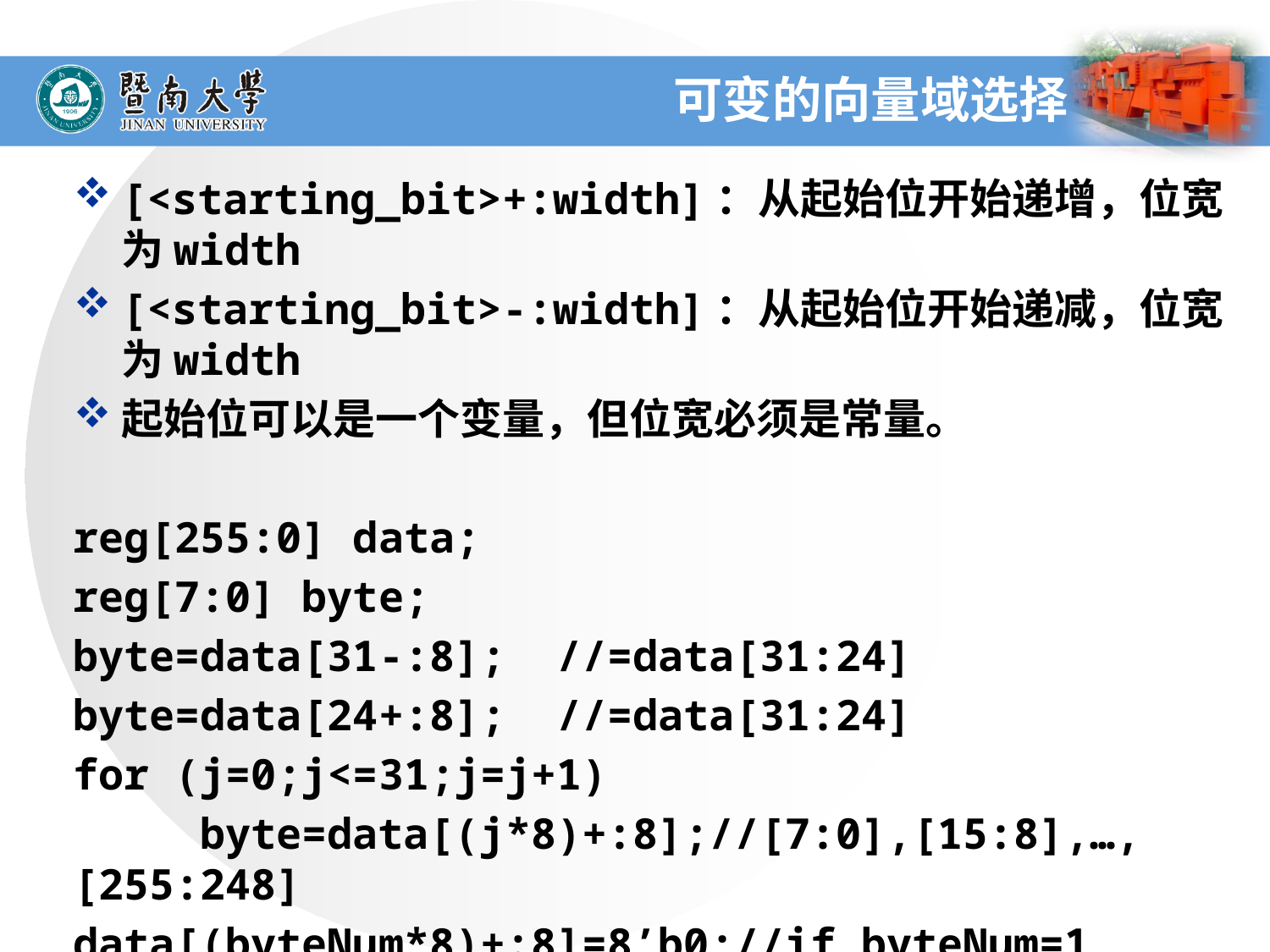

# 可变的向量域选择
[<starting_bit>+:width]：从起始位开始递增，位宽为width
[<starting_bit>-:width]：从起始位开始递减，位宽为width
起始位可以是一个变量，但位宽必须是常量。

reg[255:0] data;
reg[7:0] byte;
byte=data[31-:8];  //=data[31:24]
byte=data[24+:8];  //=data[31:24]
for (j=0;j<=31;j=j+1)
	byte=data[(j*8)+:8];//[7:0],[15:8],…,[255:248]
data[(byteNum*8)+:8]=8’b0;//if byteNum=1,[15:8]=0